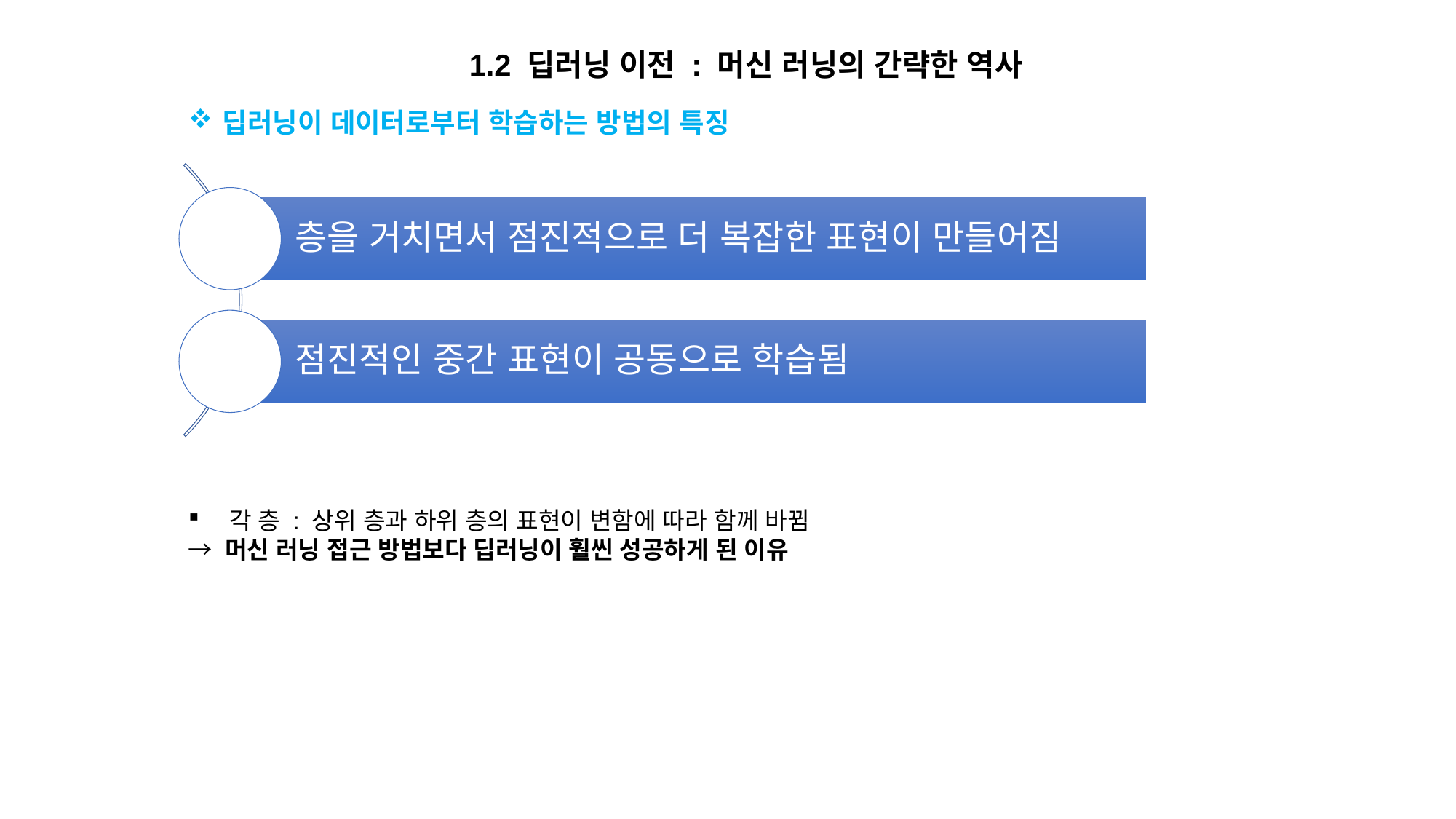

1.2 딥러닝 이전 : 머신 러닝의 간략한 역사
딥러닝이 데이터로부터 학습하는 방법의 특징
층을 거치면서 점진적으로 더 복잡한 표현이 만들어짐
점진적인 중간 표현이 공동으로 학습됨
각 층 : 상위 층과 하위 층의 표현이 변함에 따라 함께 바뀜
→ 머신 러닝 접근 방법보다 딥러닝이 훨씬 성공하게 된 이유